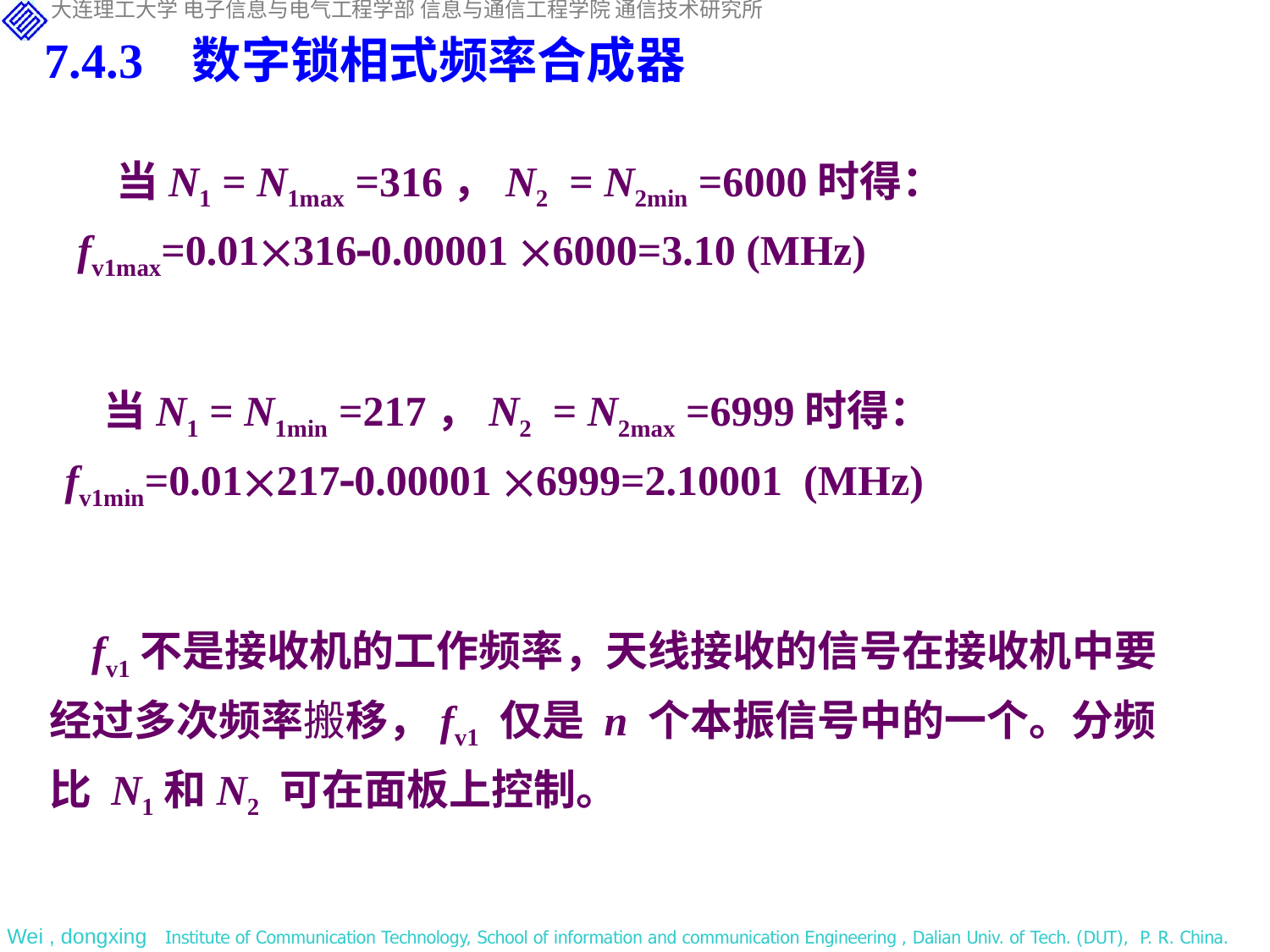

7.4.3   数字锁相式频率合成器
   当N1 = N1max =316，N2  = N2min =6000时得：
fv1max=0.01×316−0.00001 ×6000=3.10 (MHz)
   当N1 = N1min =217，N2  = N2max =6999时得：
fv1min=0.01×217−0.00001 ×6999=2.10001  (MHz)
    fv1不是接收机的工作频率，天线接收的信号在接收机中要经过多次频率搬移，fv1 仅是 n 个本振信号中的一个。分频比 N1和N2 可在面板上控制。